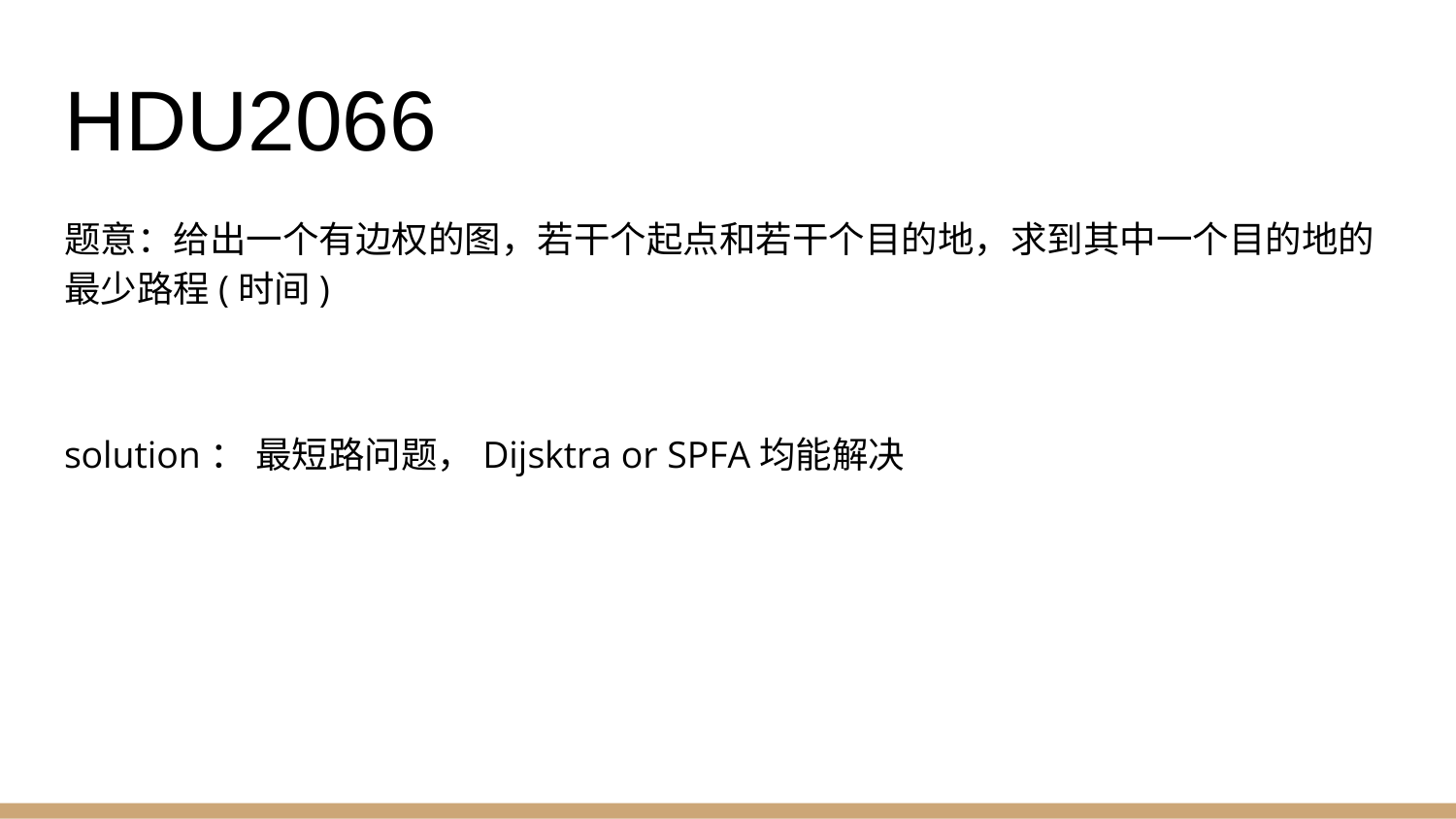

# HDU2066
题意：给出一个有边权的图，若干个起点和若干个目的地，求到其中一个目的地的最少路程(时间)

solution： 最短路问题，Dijsktra or SPFA均能解决